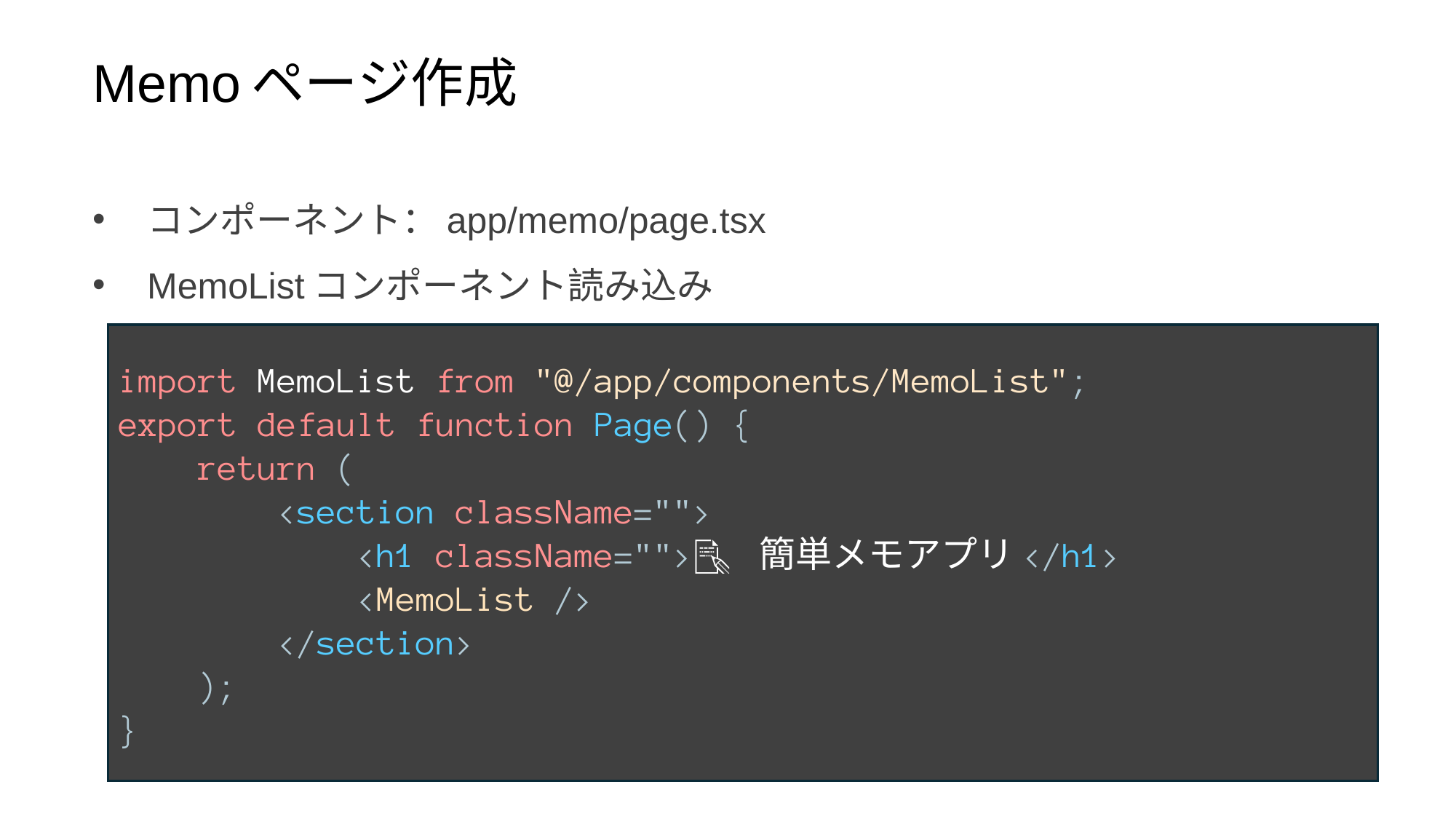

Memoページ作成
コンポーネント：app/memo/page.tsx
MemoListコンポーネント読み込み
import MemoList from "@/app/components/MemoList";
export default function Page() {
    return (
        <section className="">
            <h1 className="">📝 簡単メモアプリ</h1>
            <MemoList />
        </section>
    );
}